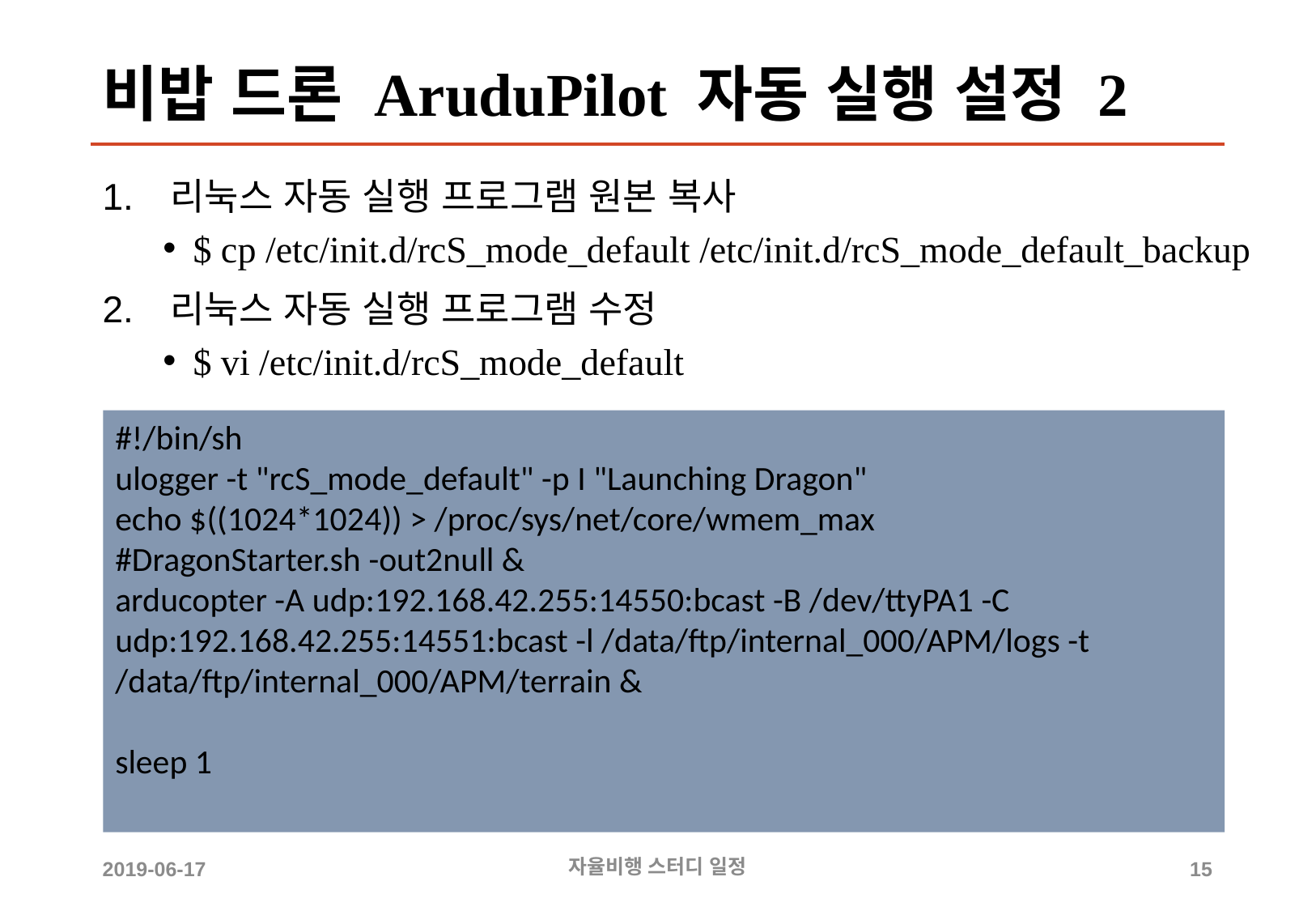

# 비밥 드론 AruduPilot 자동 실행 설정 2
리눅스 자동 실행 프로그램 원본 복사
$ cp /etc/init.d/rcS_mode_default /etc/init.d/rcS_mode_default_backup
리눅스 자동 실행 프로그램 수정
$ vi /etc/init.d/rcS_mode_default

#!/bin/sh
ulogger -t "rcS_mode_default" -p I "Launching Dragon"
echo $((1024*1024)) > /proc/sys/net/core/wmem_max
#DragonStarter.sh -out2null &
arducopter -A udp:192.168.42.255:14550:bcast -B /dev/ttyPA1 -C  udp:192.168.42.255:14551:bcast -l /data/ftp/internal_000/APM/logs -t /data/ftp/internal_000/APM/terrain &

sleep 1
2019-06-17
자율비행 스터디 일정
15